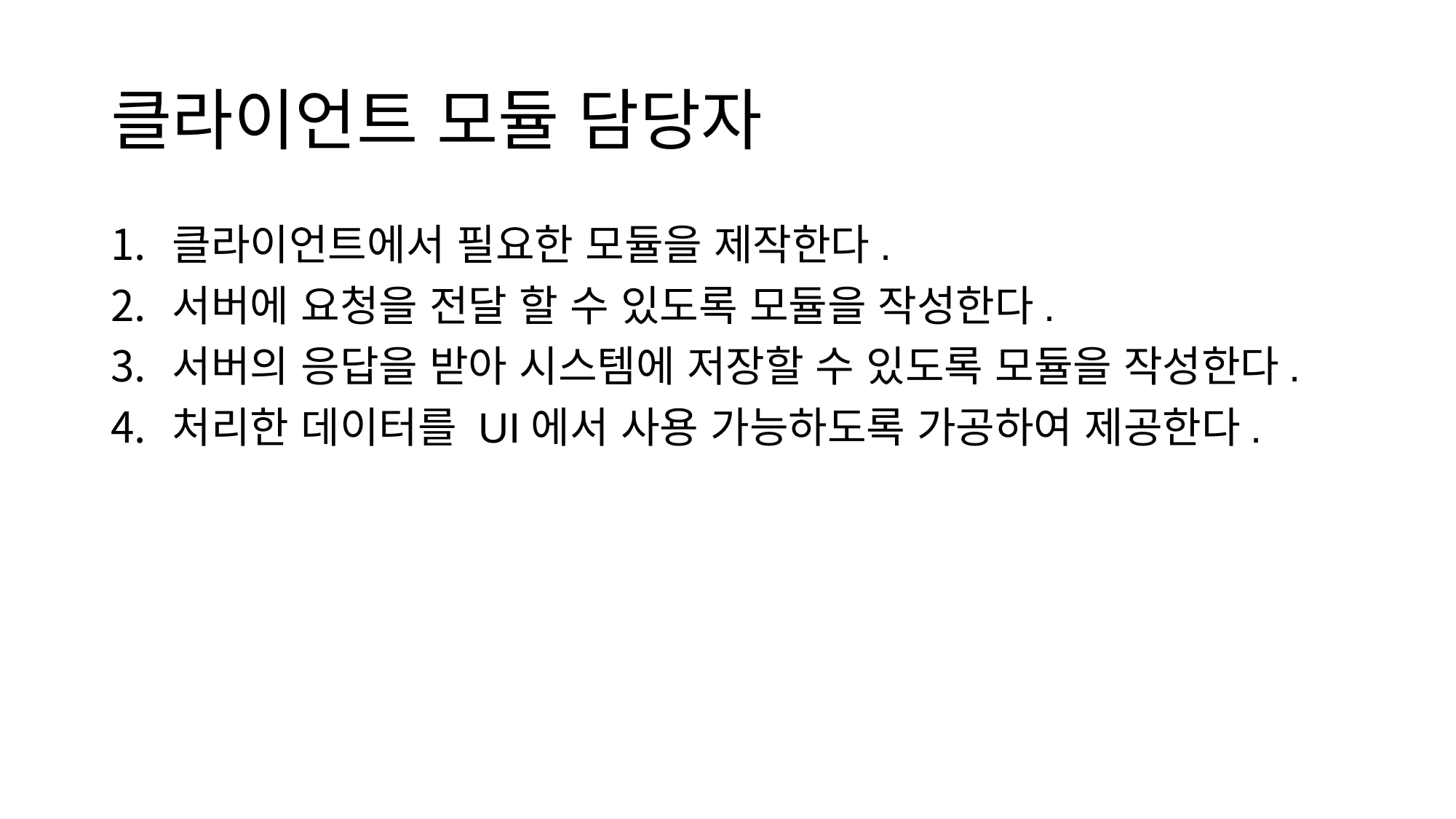

# 클라이언트 모듈 담당자
클라이언트에서 필요한 모듈을 제작한다.
서버에 요청을 전달 할 수 있도록 모듈을 작성한다.
서버의 응답을 받아 시스템에 저장할 수 있도록 모듈을 작성한다.
처리한 데이터를 UI에서 사용 가능하도록 가공하여 제공한다.